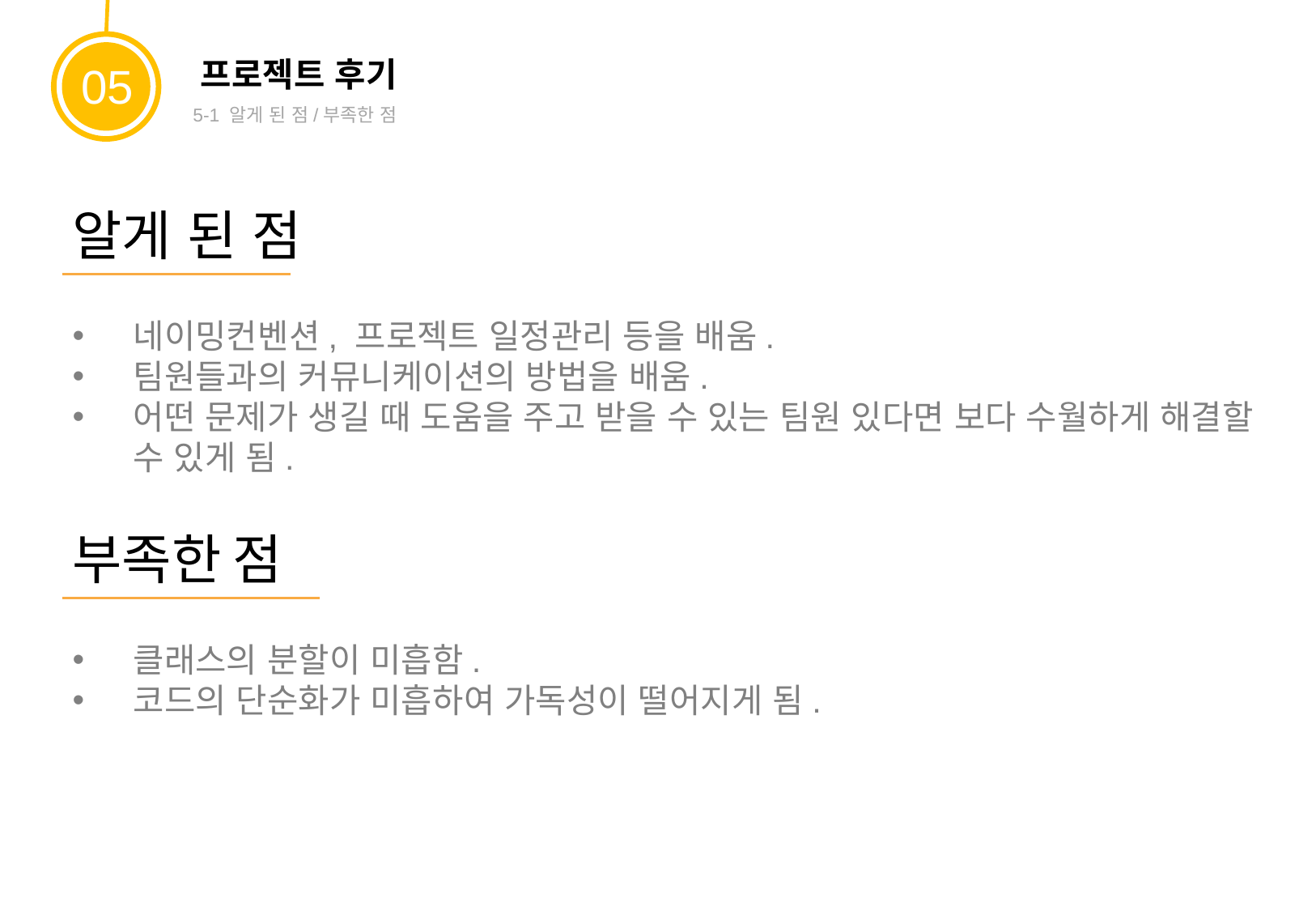

05
프로젝트 후기
5-1 알게 된 점/부족한 점
알게 된 점

네이밍컨벤션, 프로젝트 일정관리 등을 배움.
팀원들과의 커뮤니케이션의 방법을 배움.
어떤 문제가 생길 때 도움을 주고 받을 수 있는 팀원 있다면 보다 수월하게 해결할 수 있게 됨.

부족한 점

클래스의 분할이 미흡함.
코드의 단순화가 미흡하여 가독성이 떨어지게 됨.
텍스트 입력
옵션
텍스트 입력
옵션